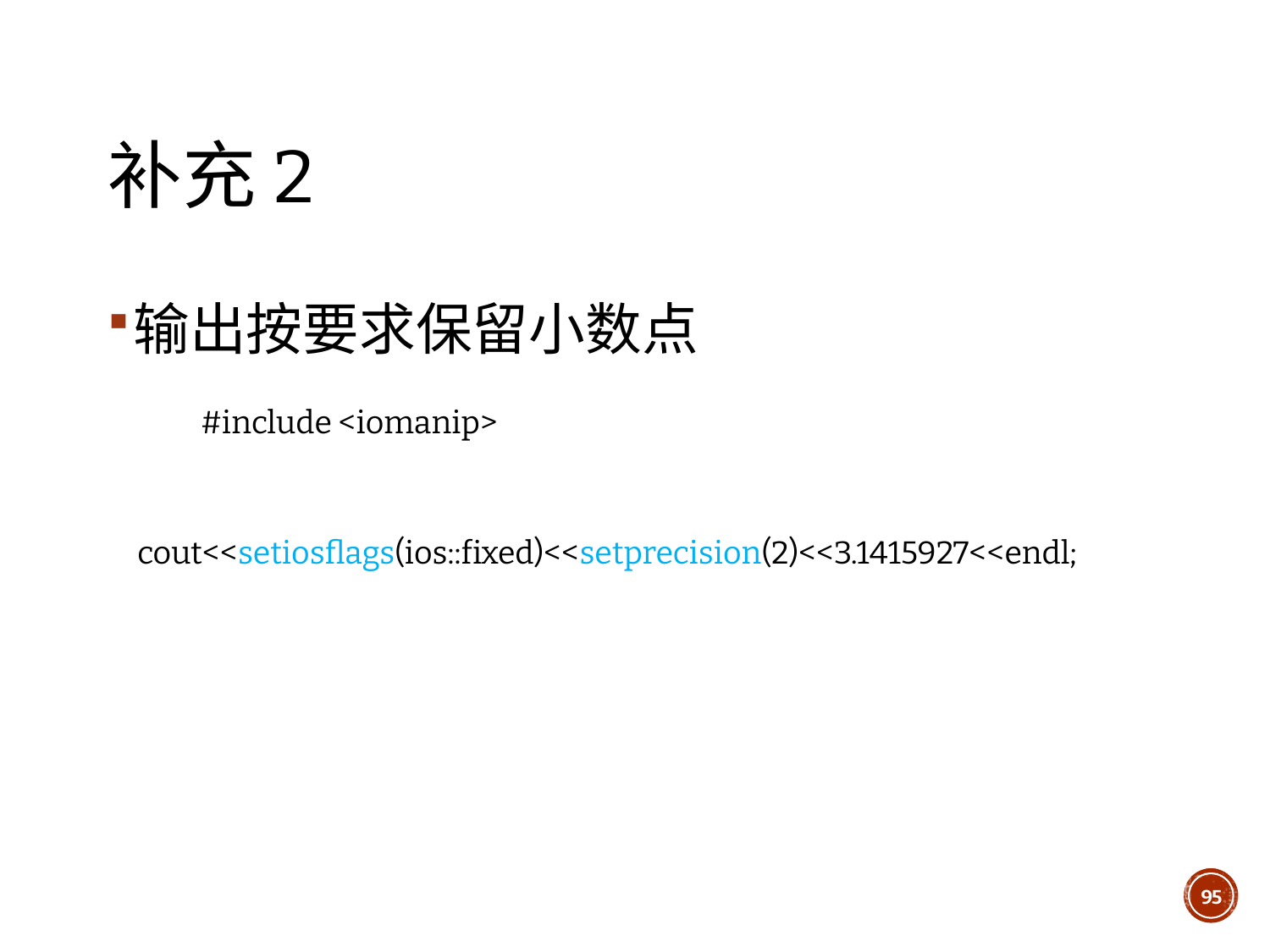

# 补充2
输出按要求保留小数点
#include <iomanip>
	cout<<setiosflags(ios::fixed)<<setprecision(2)<<3.1415927<<endl;
95